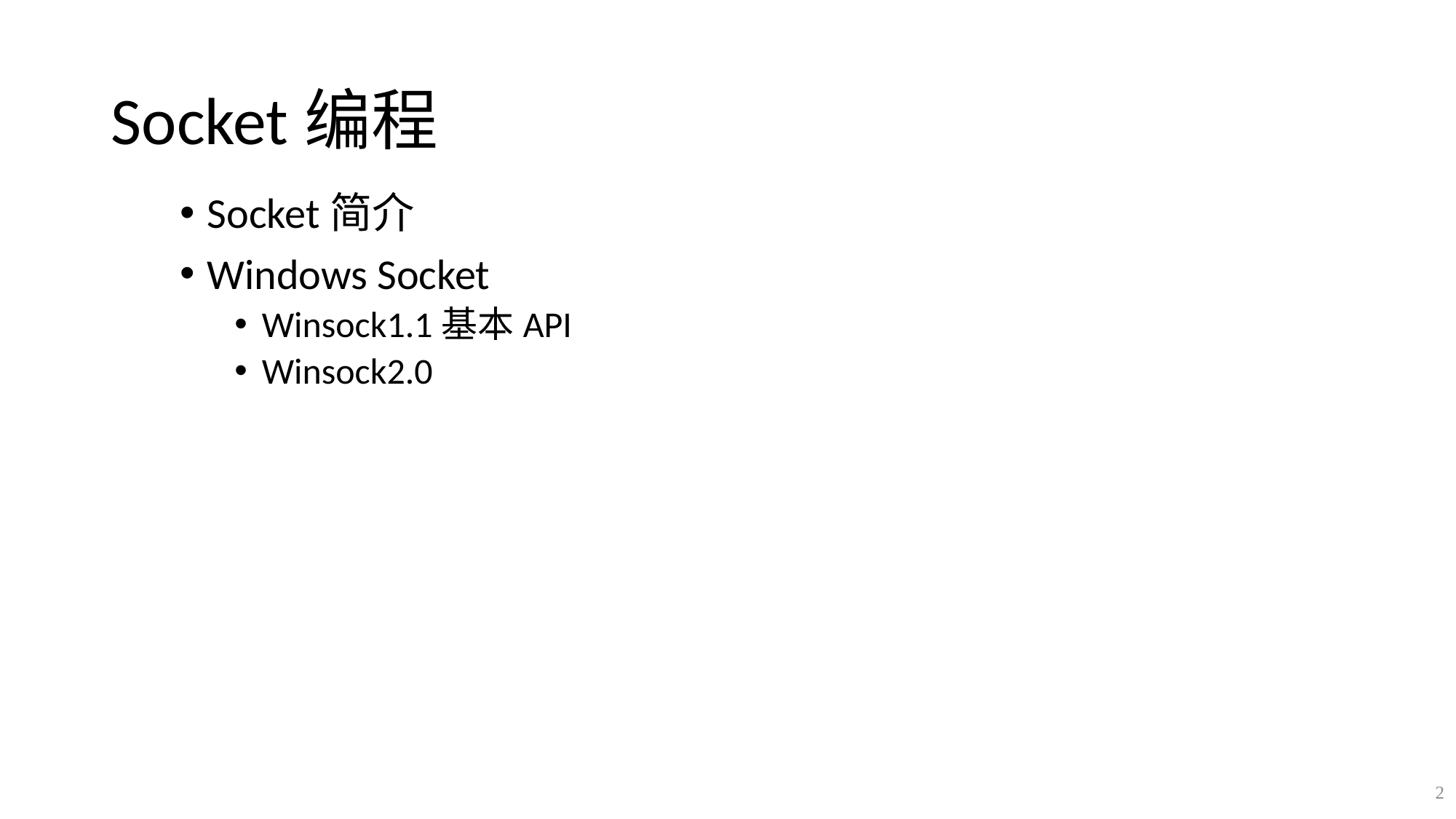

# Socket编程
Socket简介
Windows Socket
Winsock1.1基本API
Winsock2.0

2